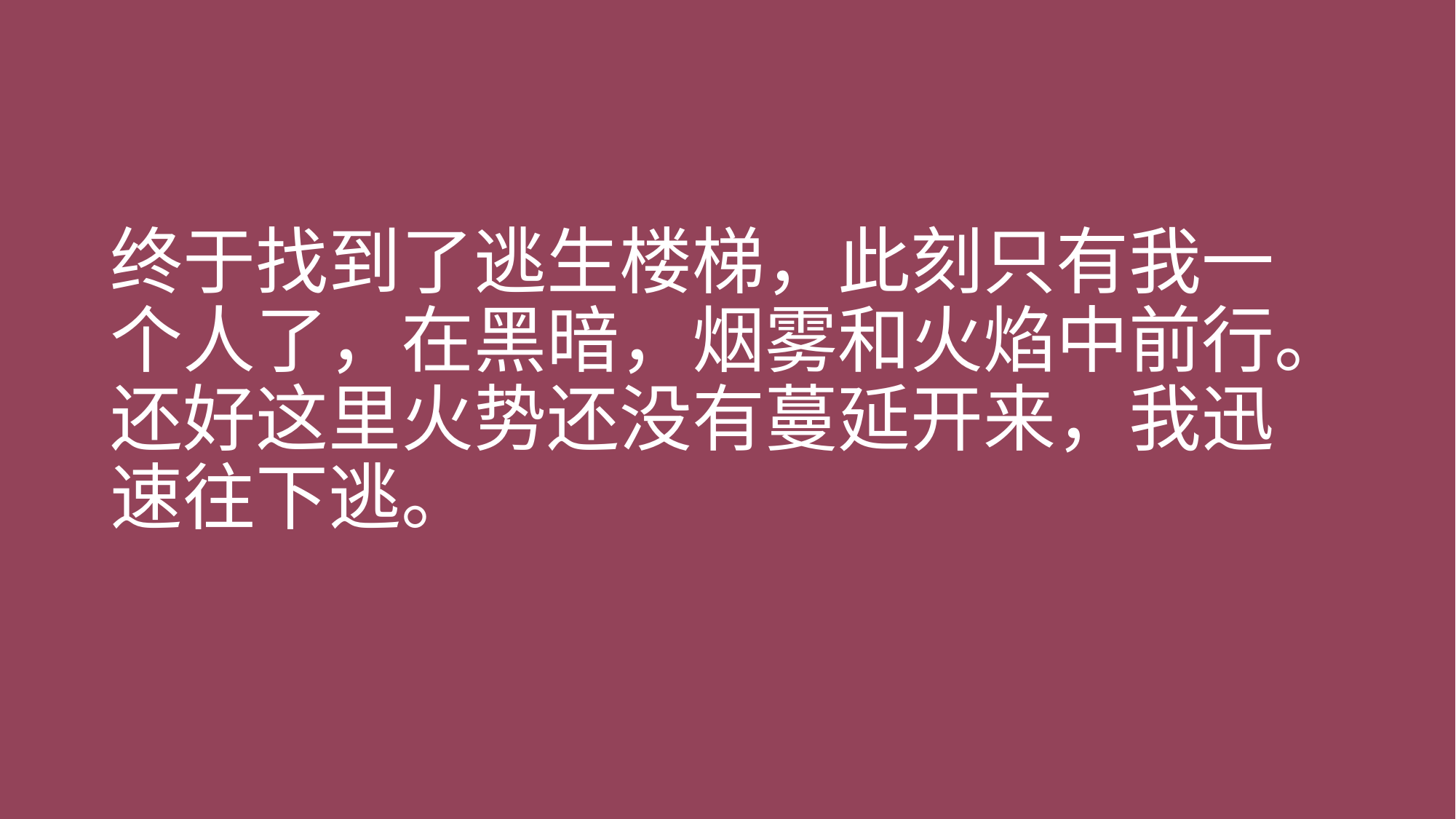

# 终于找到了逃生楼梯，此刻只有我一个人了，在黑暗，烟雾和火焰中前行。还好这里火势还没有蔓延开来，我迅速往下逃。